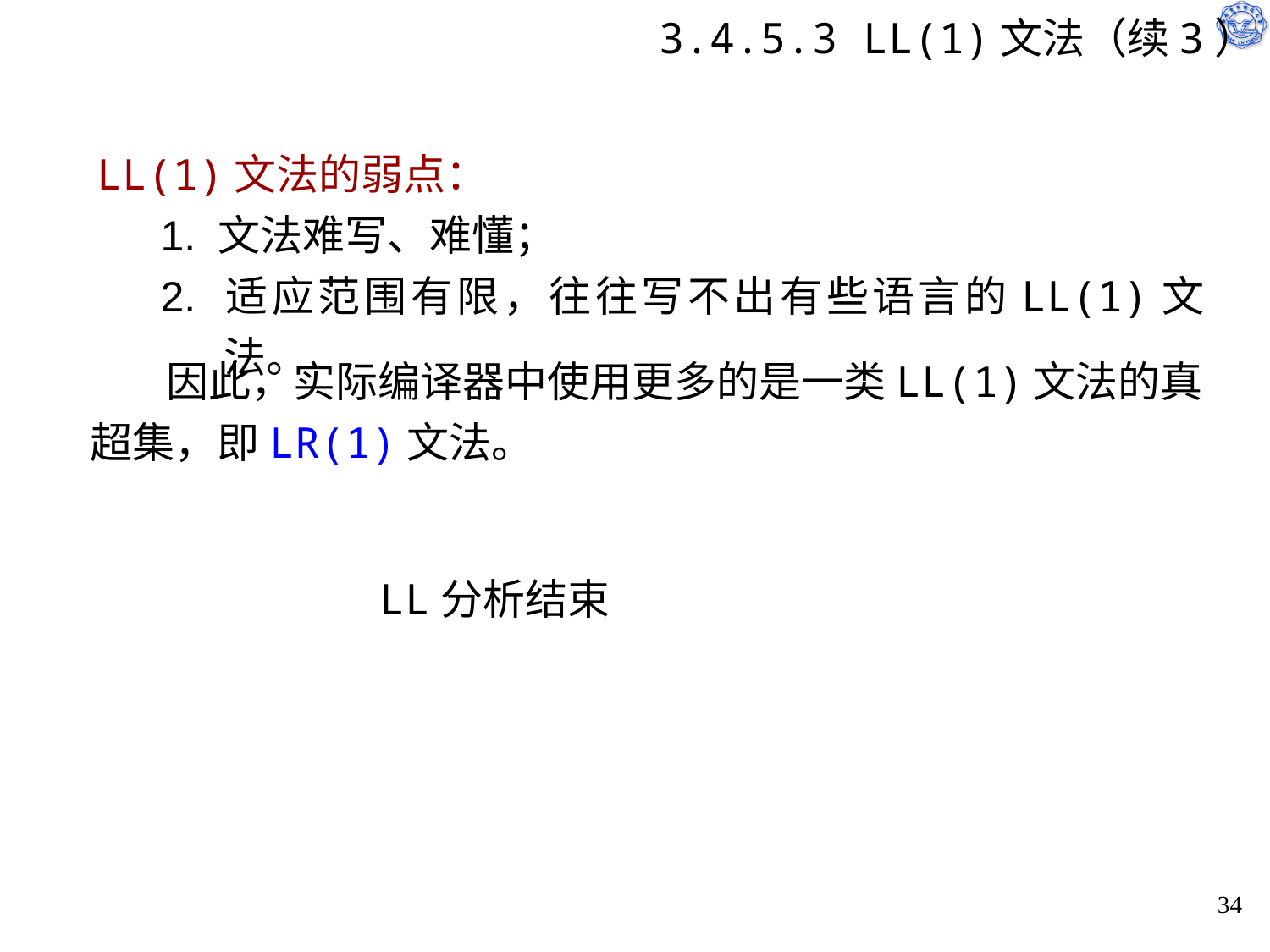

# 3.4.5.3 LL(1)文法（续3）
LL(1)文法的弱点：
1. 文法难写、难懂；
2. 适应范围有限，往往写不出有些语言的LL(1)文法。
       因此，实际编译器中使用更多的是一类LL(1)文法的真超集，即LR(1)文法。
LL分析结束
34